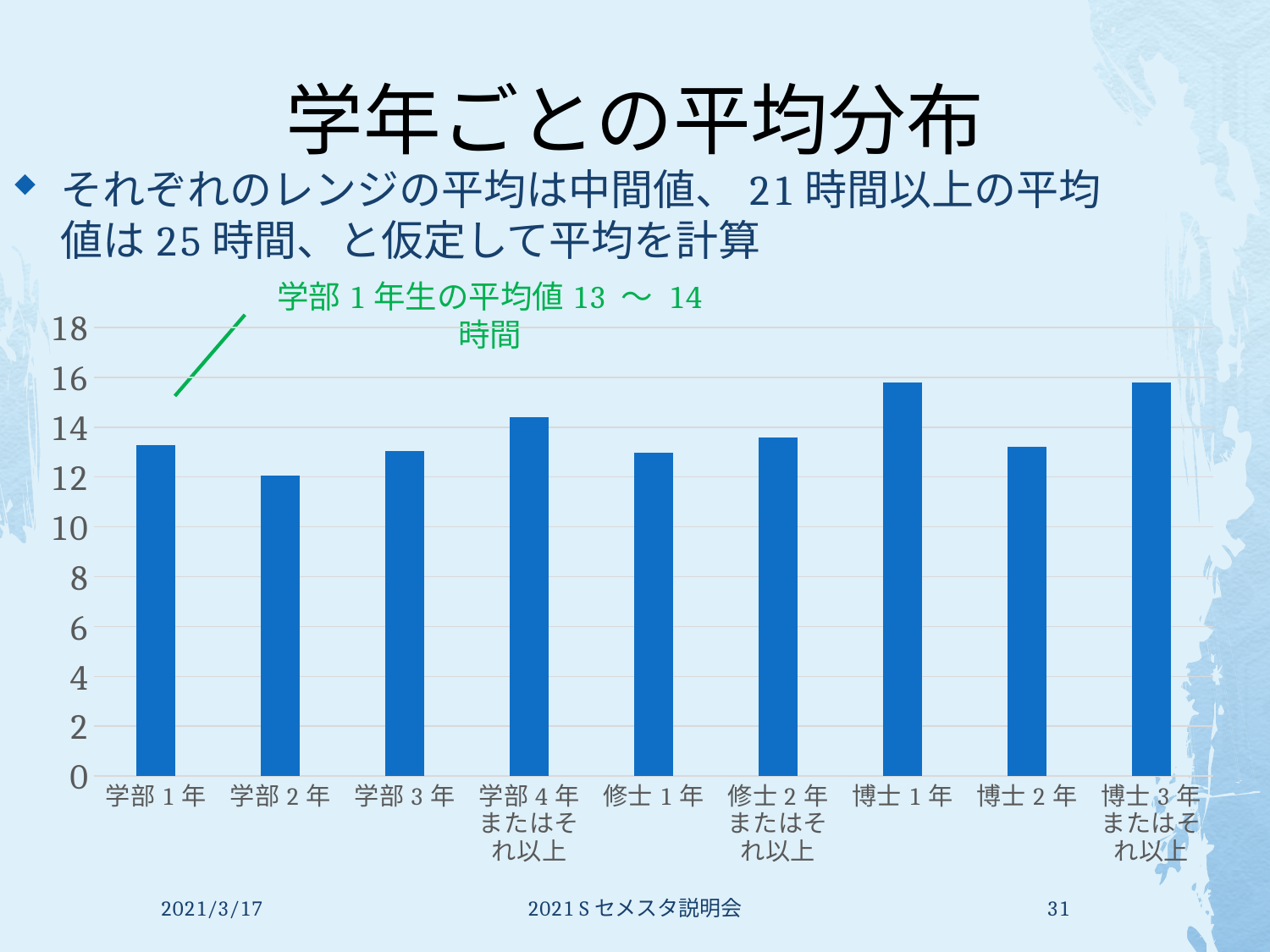

# 学年ごとの平均分布
それぞれのレンジの平均は中間値、21時間以上の平均値は25時間、と仮定して平均を計算
学部1年生の平均値13 ～ 14 時間

### Chart

| Category | 勉強時間 |
|---|---|
| 学部1年 | 13.2903780068728 |
| 学部2年 | 12.0693215339233 |
| 学部3年 | 13.0304054054054 |
| 学部4年またはそれ以上 | 14.41125 |
| 修士1年 | 12.9585597826086 |
| 修士2年またはそれ以上 | 13.578313253012 |
| 博士1年 | 15.7791666666666 |
| 博士2年 | 13.2155172413793 |
| 博士3年またはそれ以上 | 15.7916666666666 |
2021/3/17
2021 Sセメスタ説明会
31